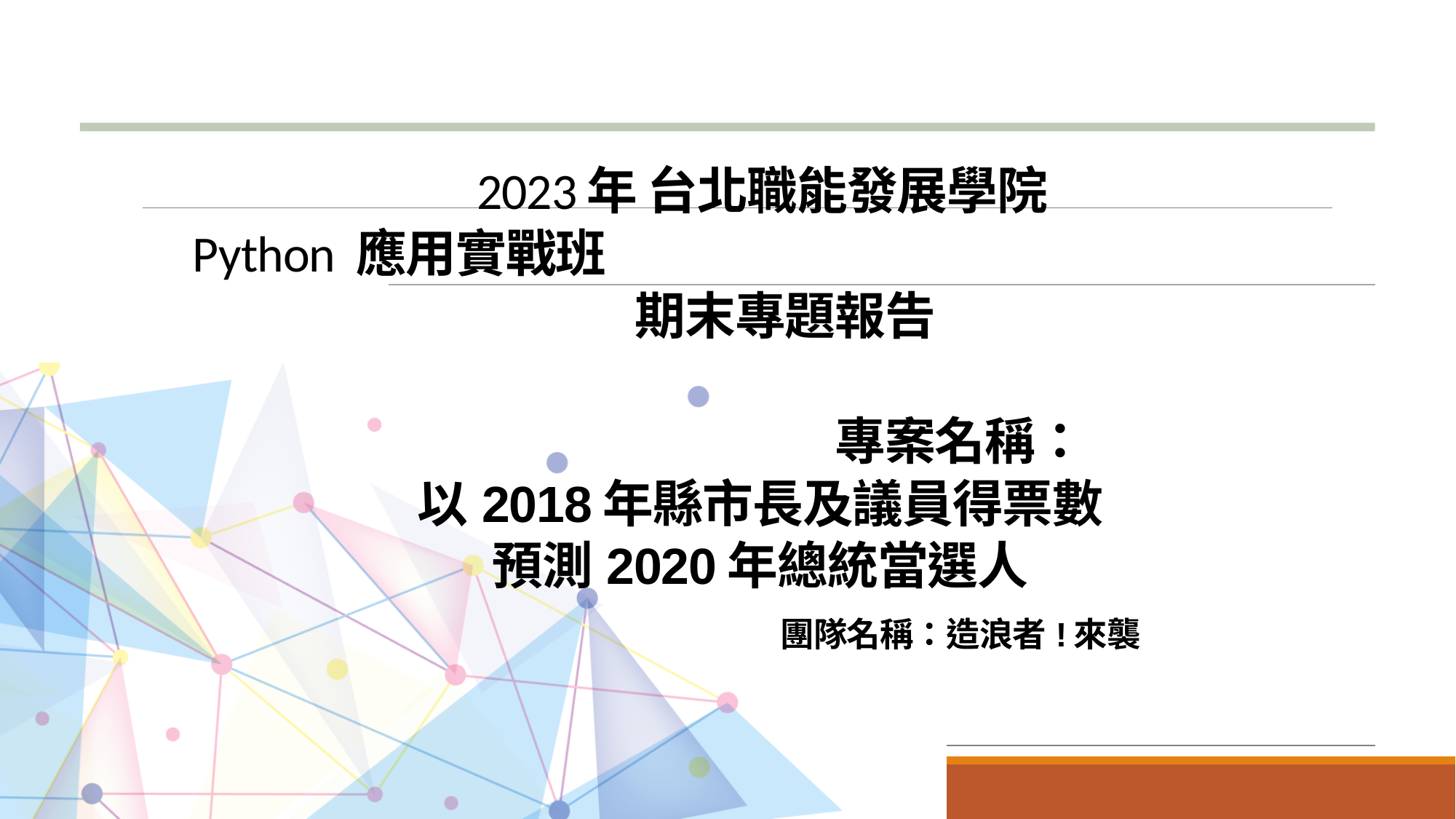

# 2023年 台北職能發展學院　 Python 應用實戰班  　　　　　　　　　　　　　　 　期末專題報告 　　　　　　　　專案名稱： 以2018年縣市長及議員得票數 預測2020年總統當選人 　　　　　　　　團隊名稱：造浪者!來襲